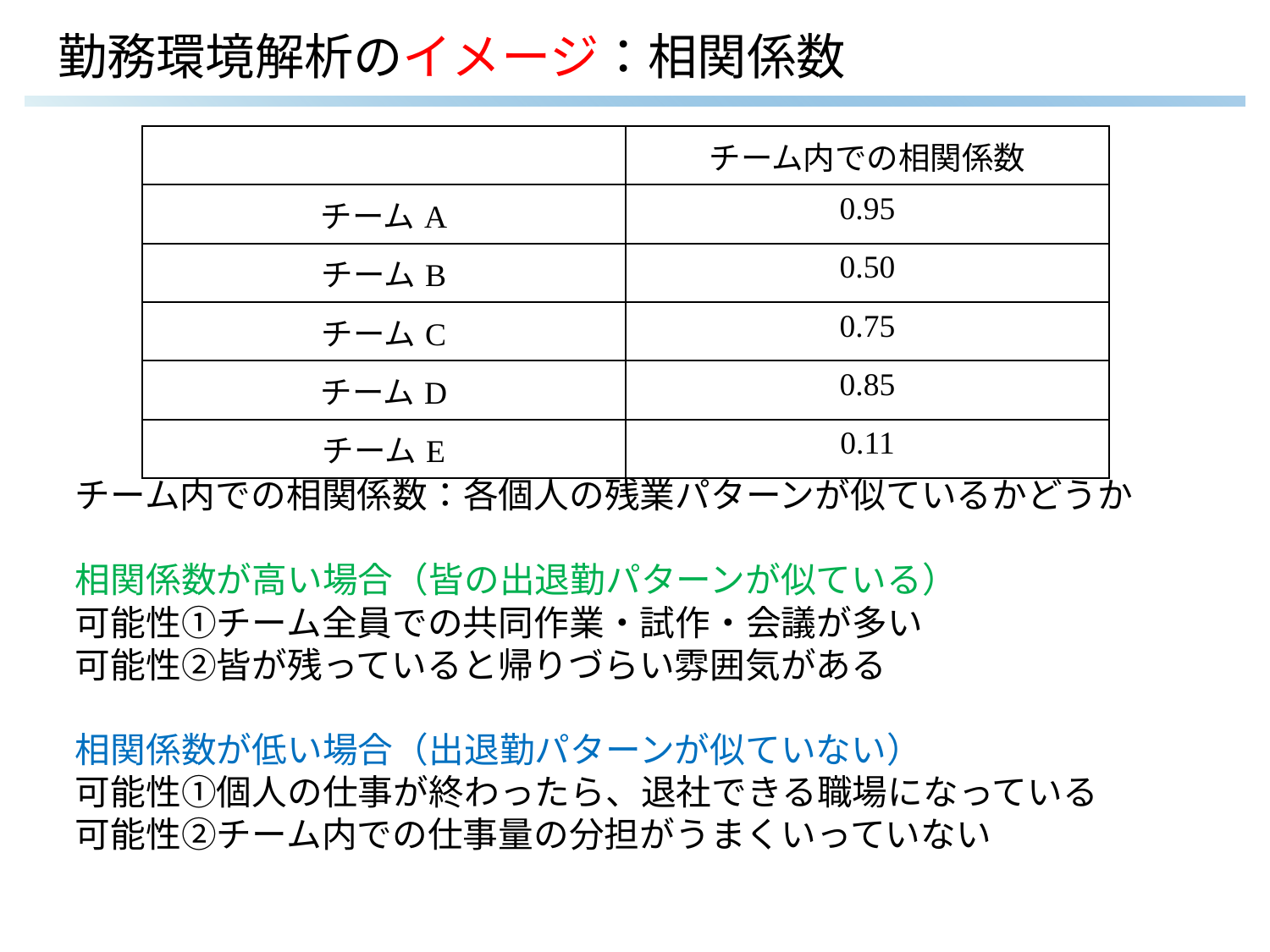

# 勤務環境解析のイメージ：相関係数
|  | チーム内での相関係数 |
| --- | --- |
| チームA | 0.95 |
| チームB | 0.50 |
| チームC | 0.75 |
| チームD | 0.85 |
| チームE | 0.11 |
チーム内での相関係数：各個人の残業パターンが似ているかどうか

相関係数が高い場合（皆の出退勤パターンが似ている）
可能性①チーム全員での共同作業・試作・会議が多い
可能性②皆が残っていると帰りづらい雰囲気がある

相関係数が低い場合（出退勤パターンが似ていない）
可能性①個人の仕事が終わったら、退社できる職場になっている
可能性②チーム内での仕事量の分担がうまくいっていない